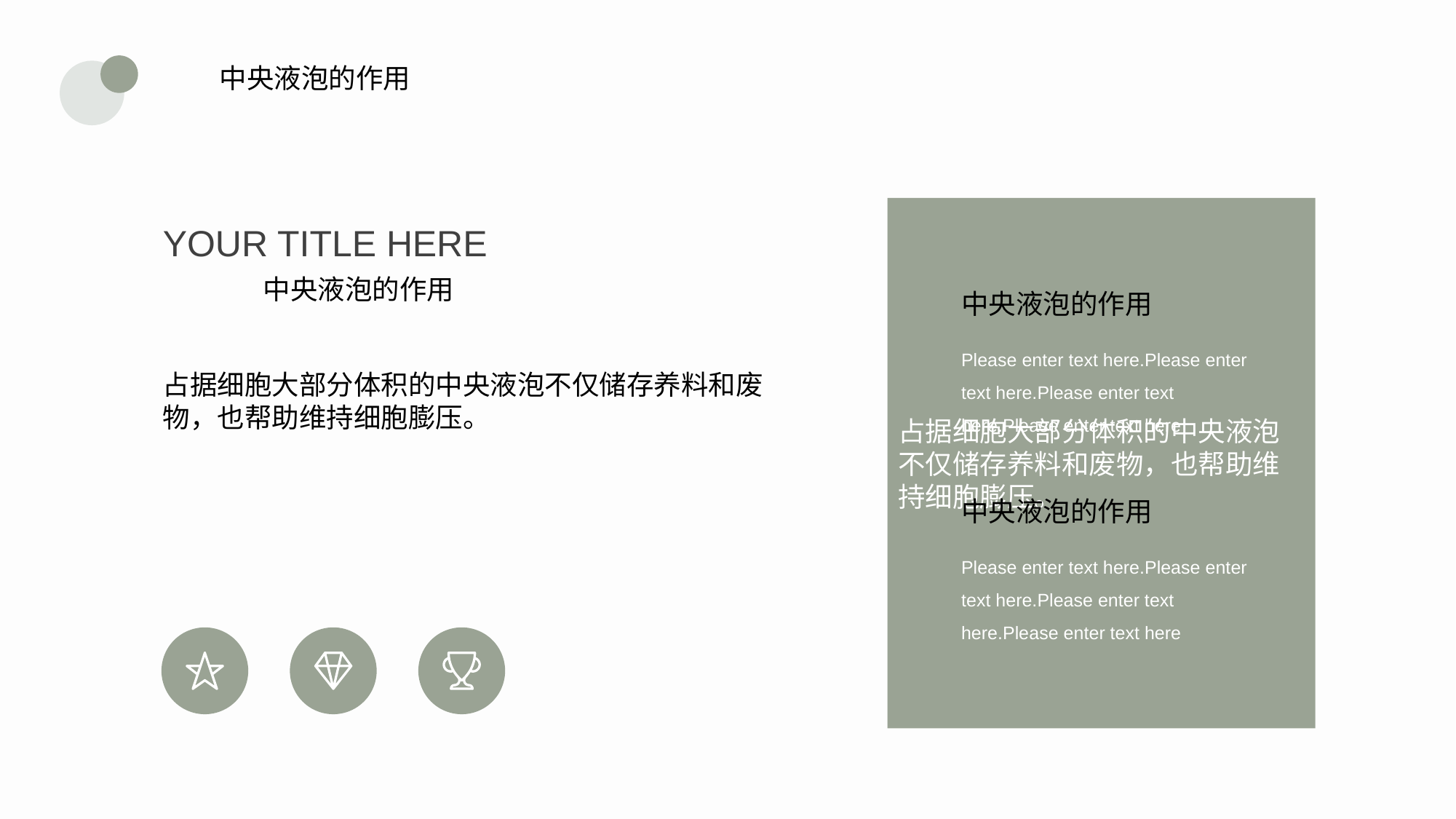

中央液泡的作用
占据细胞大部分体积的中央液泡不仅储存养料和废物，也帮助维持细胞膨压。
YOUR TITLE HERE
中央液泡的作用
中央液泡的作用
Please enter text here.Please enter text here.Please enter text here.Please enter text here
占据细胞大部分体积的中央液泡不仅储存养料和废物，也帮助维持细胞膨压。
中央液泡的作用
Please enter text here.Please enter text here.Please enter text here.Please enter text here